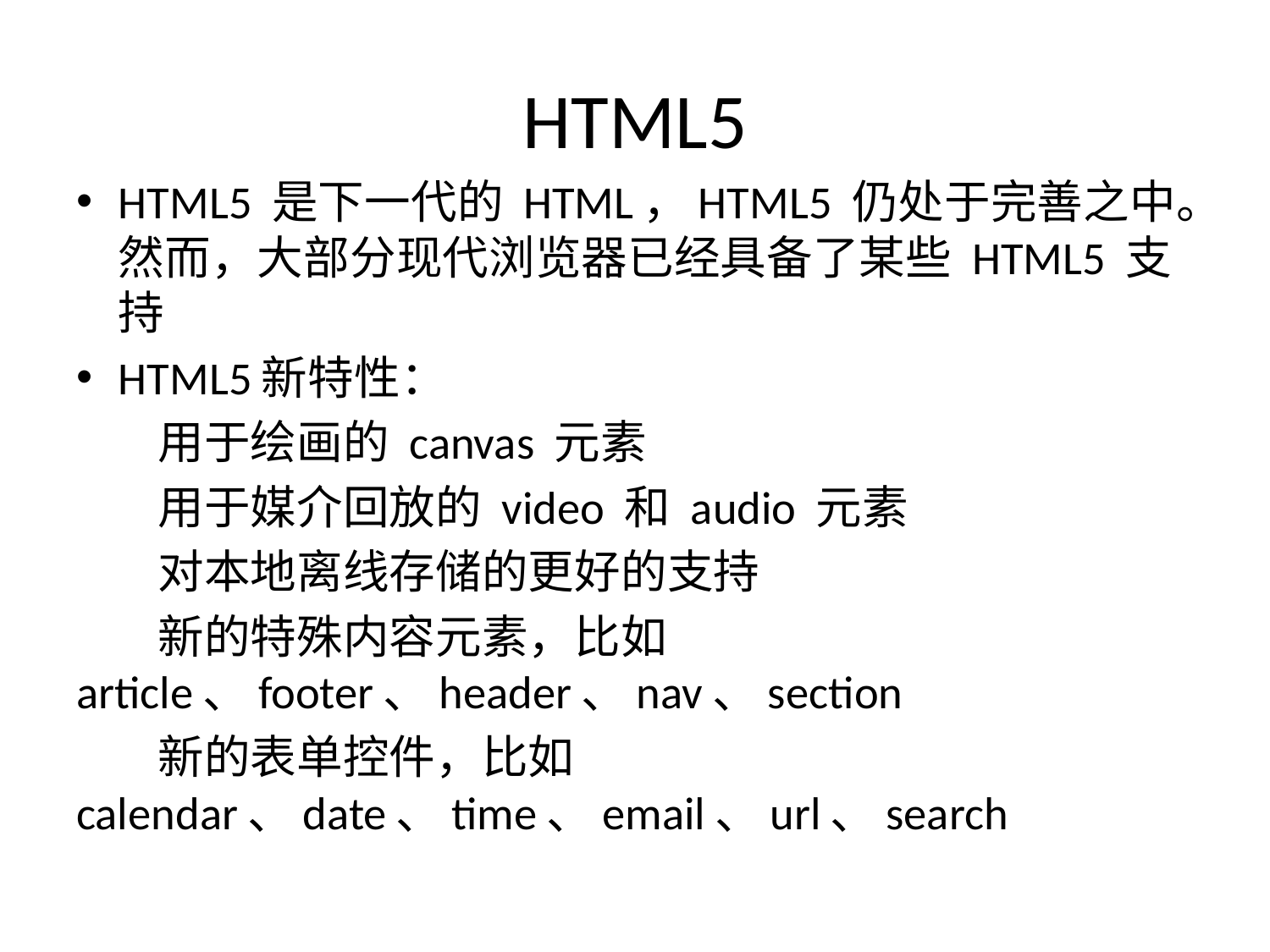

# HTML5
HTML5 是下一代的 HTML，HTML5 仍处于完善之中。然而，大部分现代浏览器已经具备了某些 HTML5 支持
HTML5新特性：
       用于绘画的 canvas 元素
       用于媒介回放的 video 和 audio 元素
       对本地离线存储的更好的支持
       新的特殊内容元素，比如 article、footer、header、nav、section
       新的表单控件，比如 calendar、date、time、email、url、search